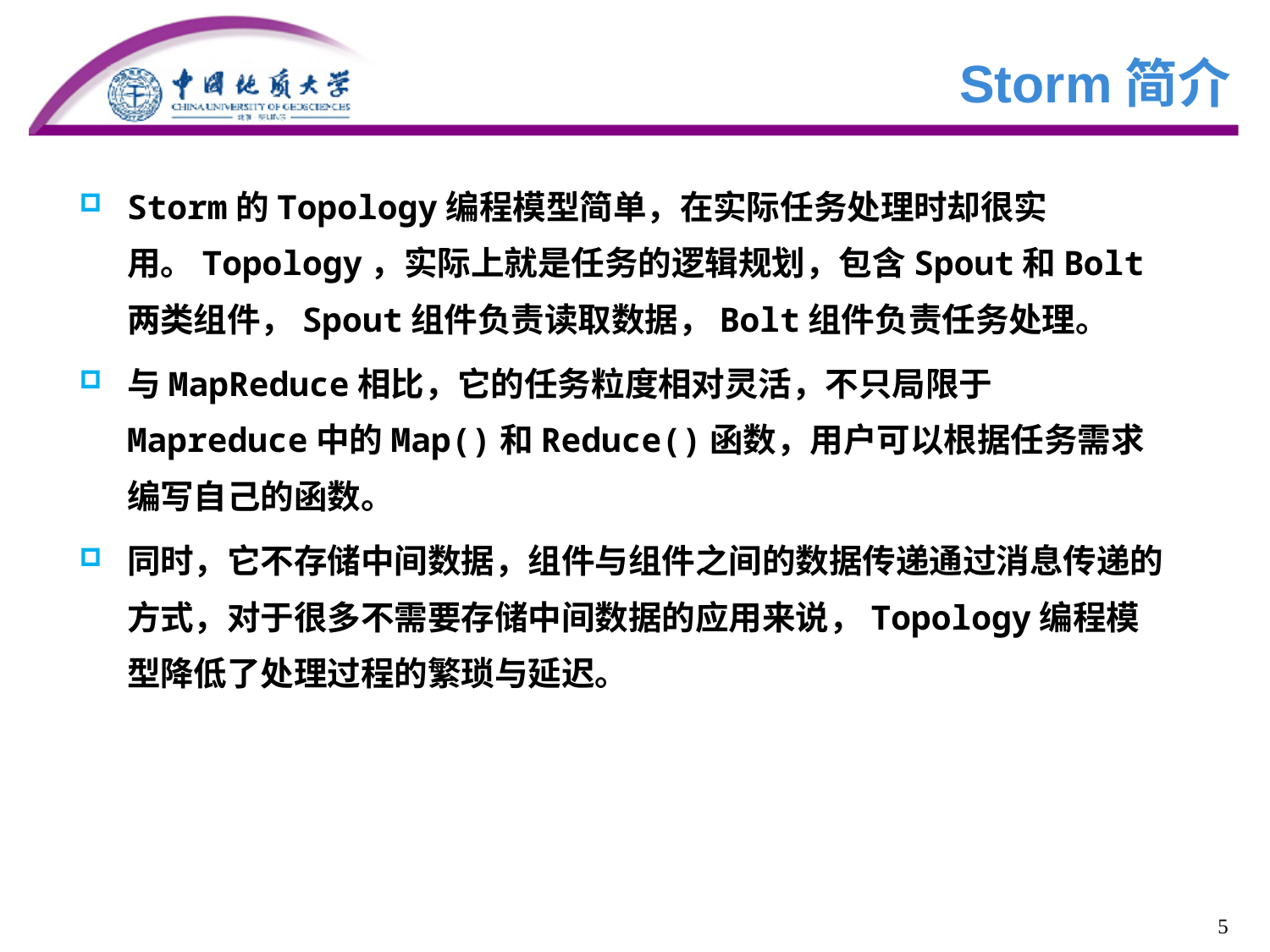

# Storm简介
Storm的Topology编程模型简单，在实际任务处理时却很实用。Topology，实际上就是任务的逻辑规划，包含Spout和Bolt两类组件，Spout组件负责读取数据，Bolt组件负责任务处理。
与MapReduce相比，它的任务粒度相对灵活，不只局限于Mapreduce中的Map()和Reduce()函数，用户可以根据任务需求编写自己的函数。
同时，它不存储中间数据，组件与组件之间的数据传递通过消息传递的方式，对于很多不需要存储中间数据的应用来说，Topology编程模型降低了处理过程的繁琐与延迟。